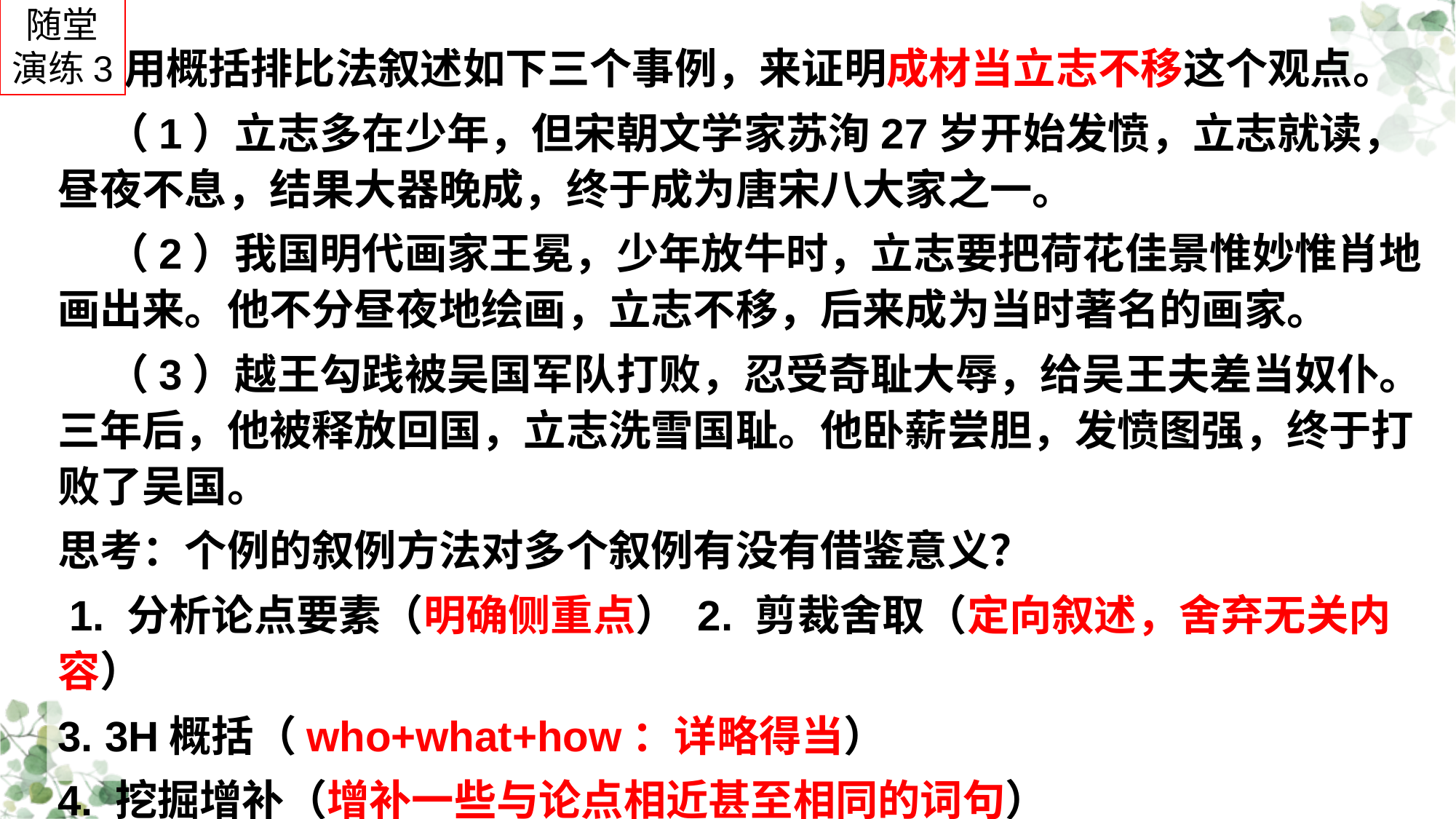

随堂演练3
       用概括排比法叙述如下三个事例，来证明成材当立志不移这个观点。
    （1）立志多在少年，但宋朝文学家苏洵27岁开始发愤，立志就读，昼夜不息，结果大器晚成，终于成为唐宋八大家之一。
    （2）我国明代画家王冕，少年放牛时，立志要把荷花佳景惟妙惟肖地画出来。他不分昼夜地绘画，立志不移，后来成为当时著名的画家。
    （3）越王勾践被吴国军队打败，忍受奇耻大辱，给吴王夫差当奴仆。三年后，他被释放回国，立志洗雪国耻。他卧薪尝胆，发愤图强，终于打败了吴国。
思考：个例的叙例方法对多个叙例有没有借鉴意义？
 1. 分析论点要素（明确侧重点） 2. 剪裁舍取（定向叙述，舍弃无关内容）
3. 3H概括（who+what+how：详略得当）
4. 挖掘增补（增补一些与论点相近甚至相同的词句）